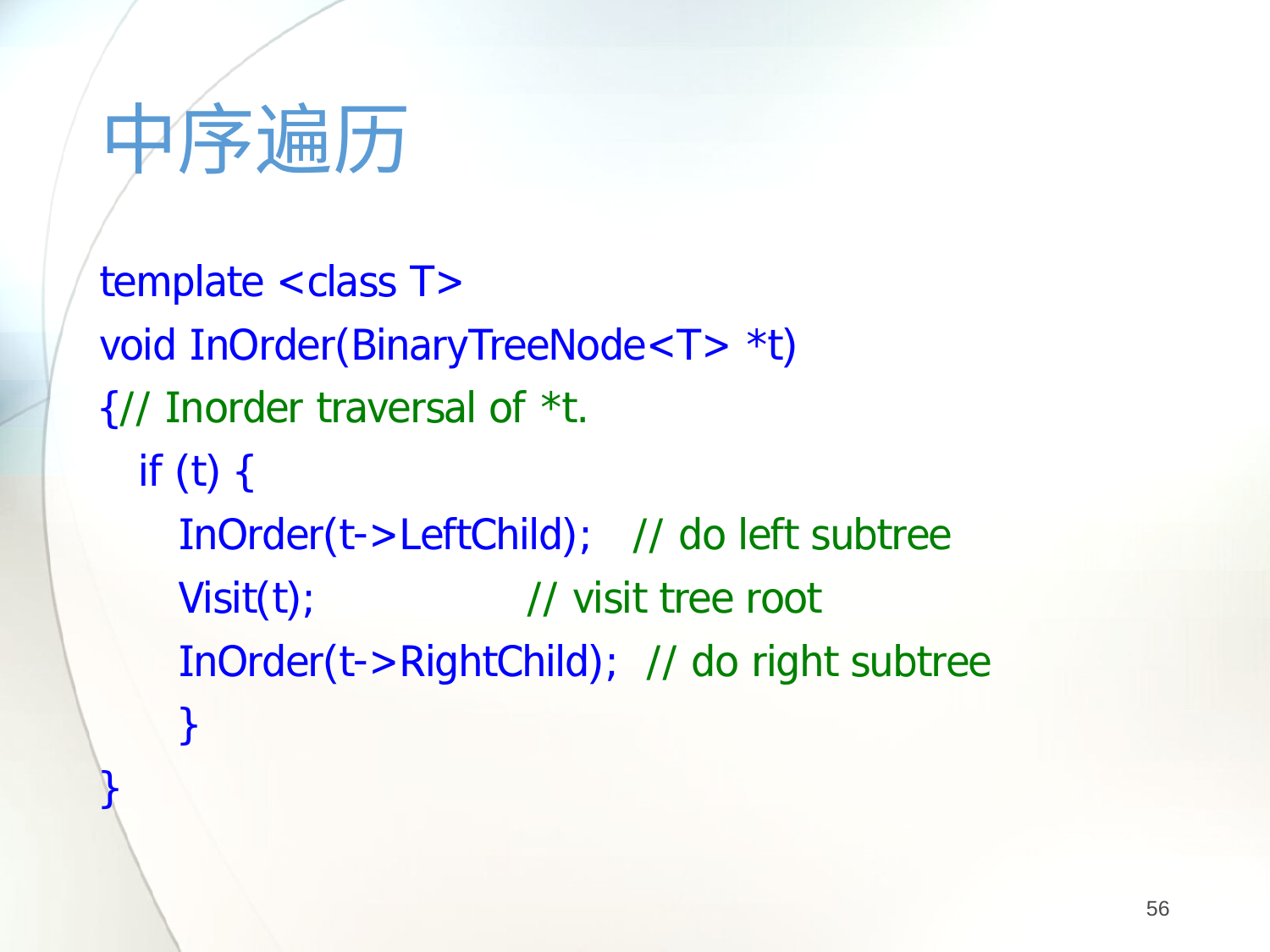

# 中序遍历
template <class T>
void InOrder(BinaryTreeNode<T> *t)
{// Inorder traversal of *t.
   if (t) {
      InOrder(t->LeftChild);   // do left subtree
      Visit(t);                // visit tree root
      InOrder(t->RightChild);  // do right subtree
      }
}

56